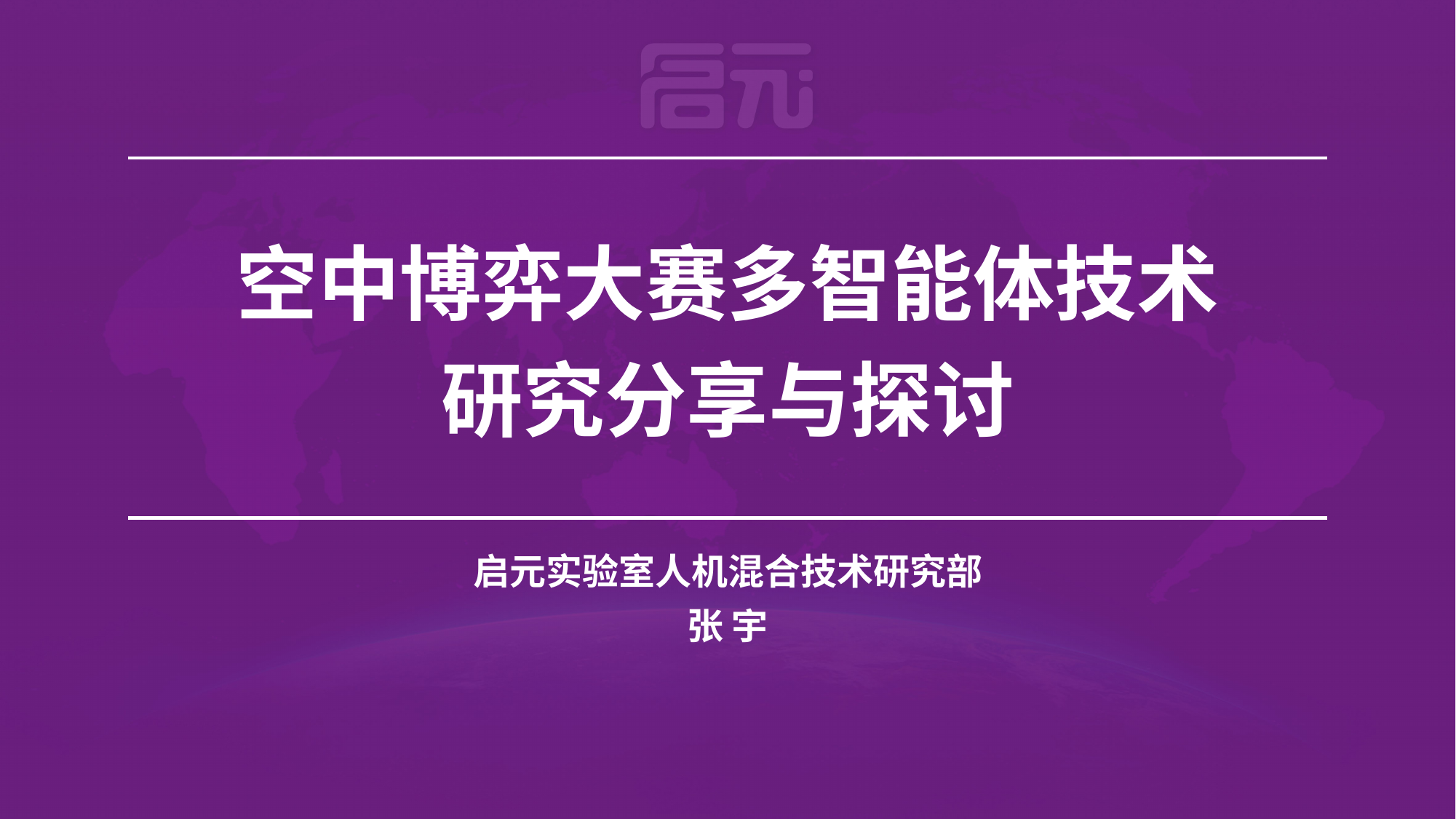

空中博弈大赛多智能体技术
研究分享与探讨
启元实验室人机混合技术研究部
张 宇